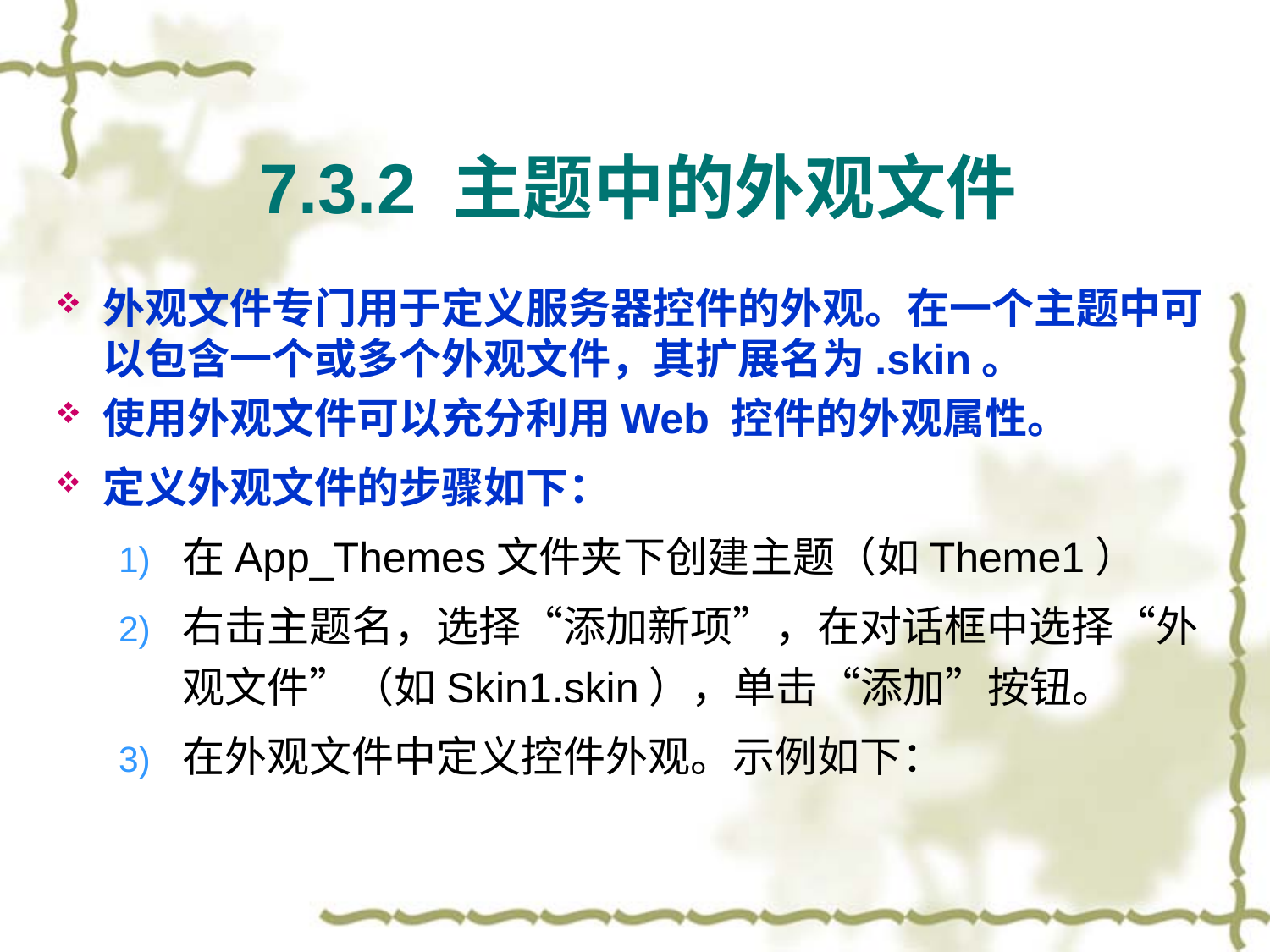

# 7.3.2 主题中的外观文件
外观文件专门用于定义服务器控件的外观。在一个主题中可以包含一个或多个外观文件，其扩展名为.skin。
使用外观文件可以充分利用Web 控件的外观属性。
定义外观文件的步骤如下：
在App_Themes文件夹下创建主题（如Theme1）
右击主题名，选择“添加新项”，在对话框中选择“外观文件”（如Skin1.skin），单击“添加”按钮。
在外观文件中定义控件外观。示例如下：